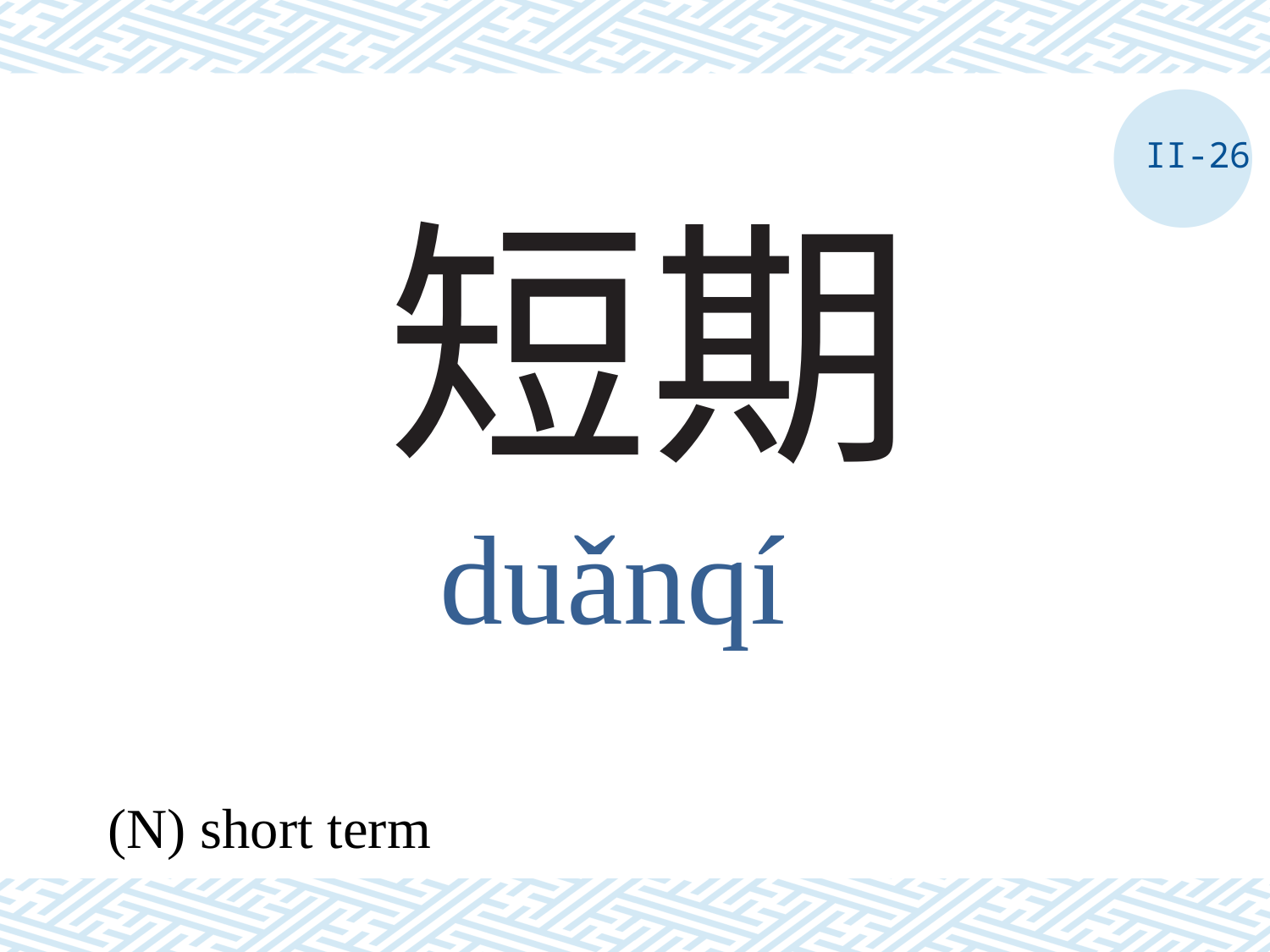

II-26

# 短期
duǎnqí
(N) short term